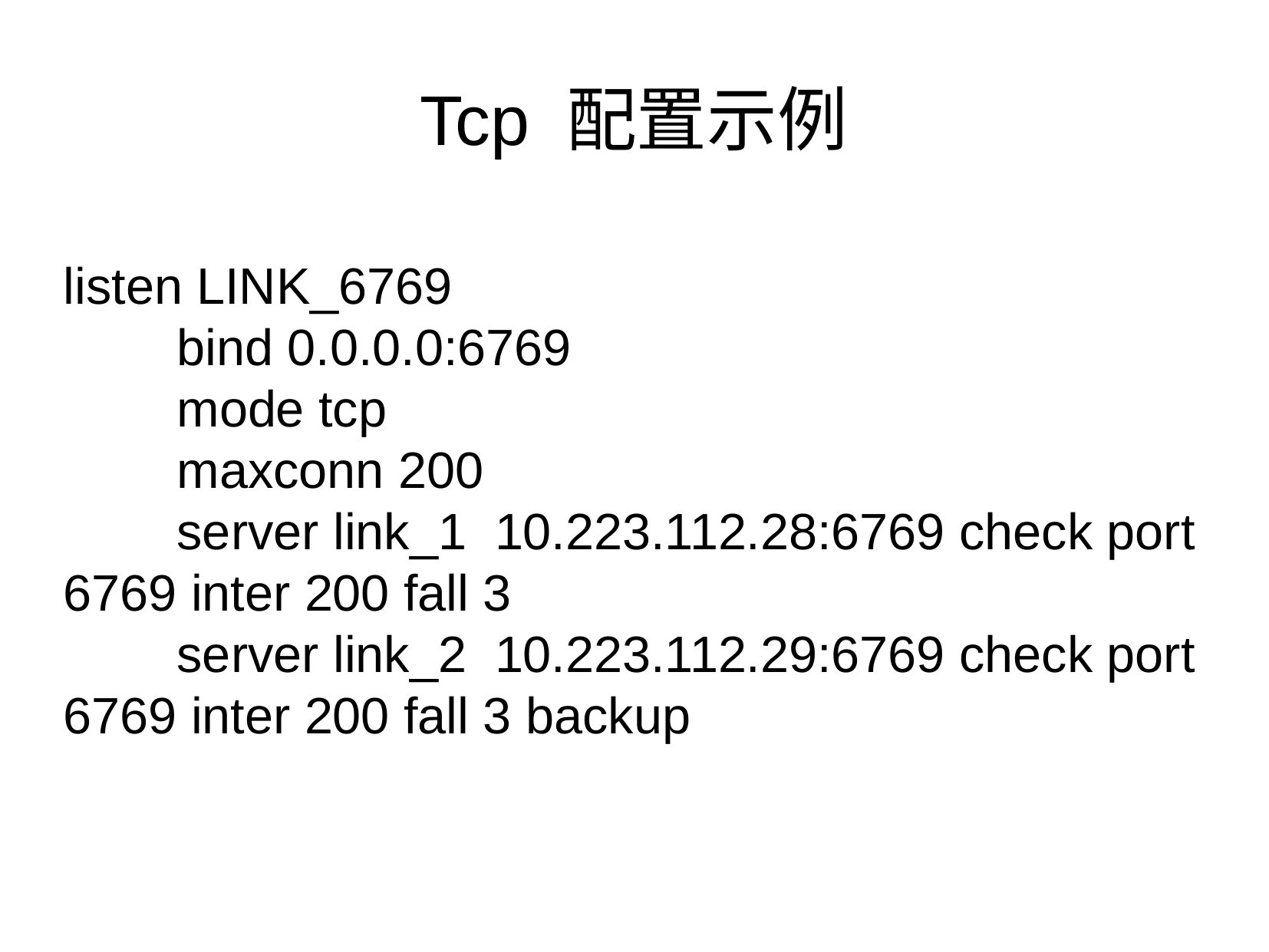

Tcp 配置示例
listen LINK_6769
        bind 0.0.0.0:6769
        mode tcp
        maxconn 200
        server link_1  10.223.112.28:6769 check port 6769 inter 200 fall 3
        server link_2  10.223.112.29:6769 check port 6769 inter 200 fall 3 backup